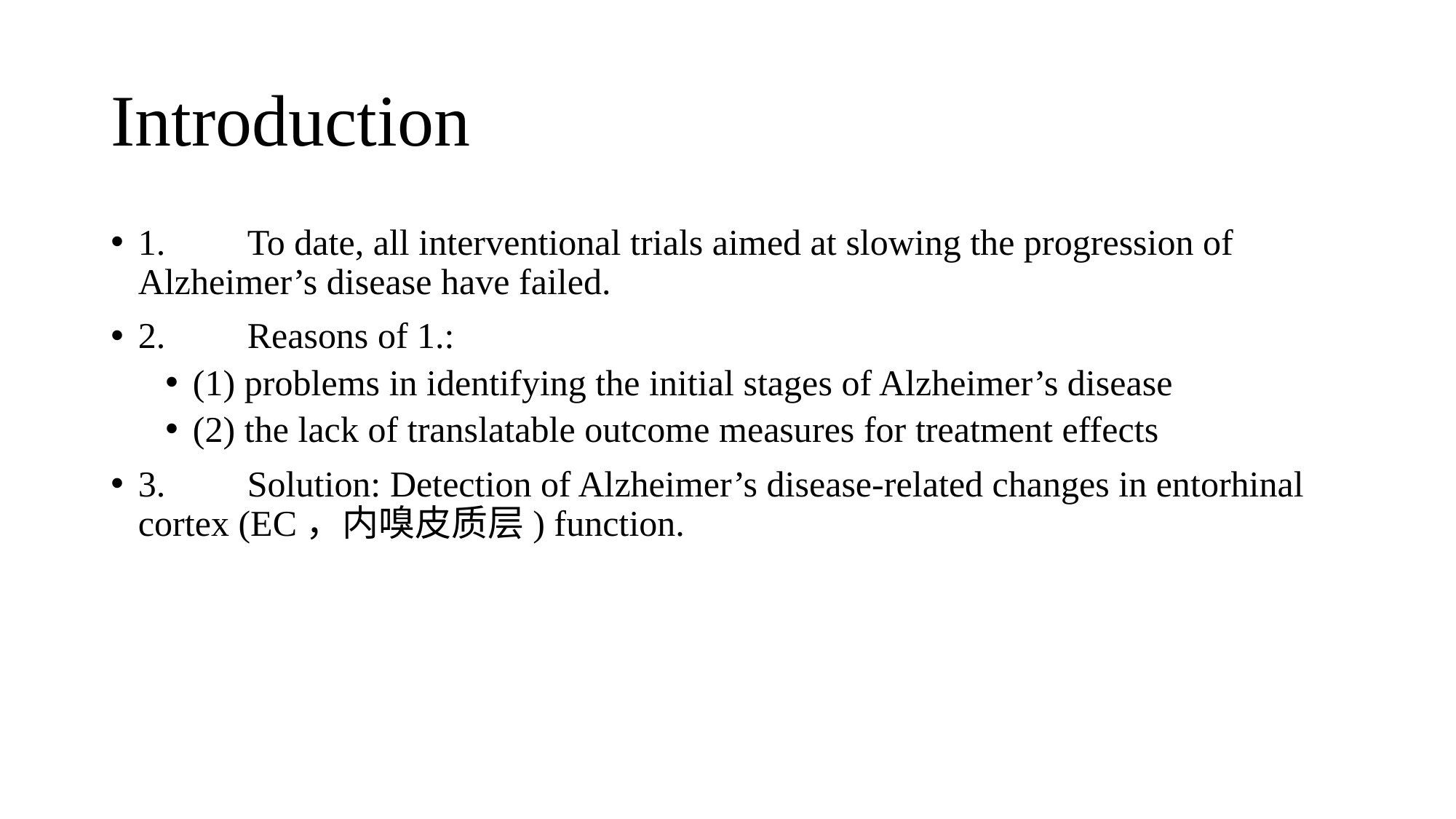

# Introduction
1.	To date, all interventional trials aimed at slowing the progression of Alzheimer’s disease have failed.
2.	Reasons of 1.:
(1) problems in identifying the initial stages of Alzheimer’s disease
(2) the lack of translatable outcome measures for treatment effects
3.	Solution: Detection of Alzheimer’s disease-related changes in entorhinal cortex (EC，内嗅皮质层) function.